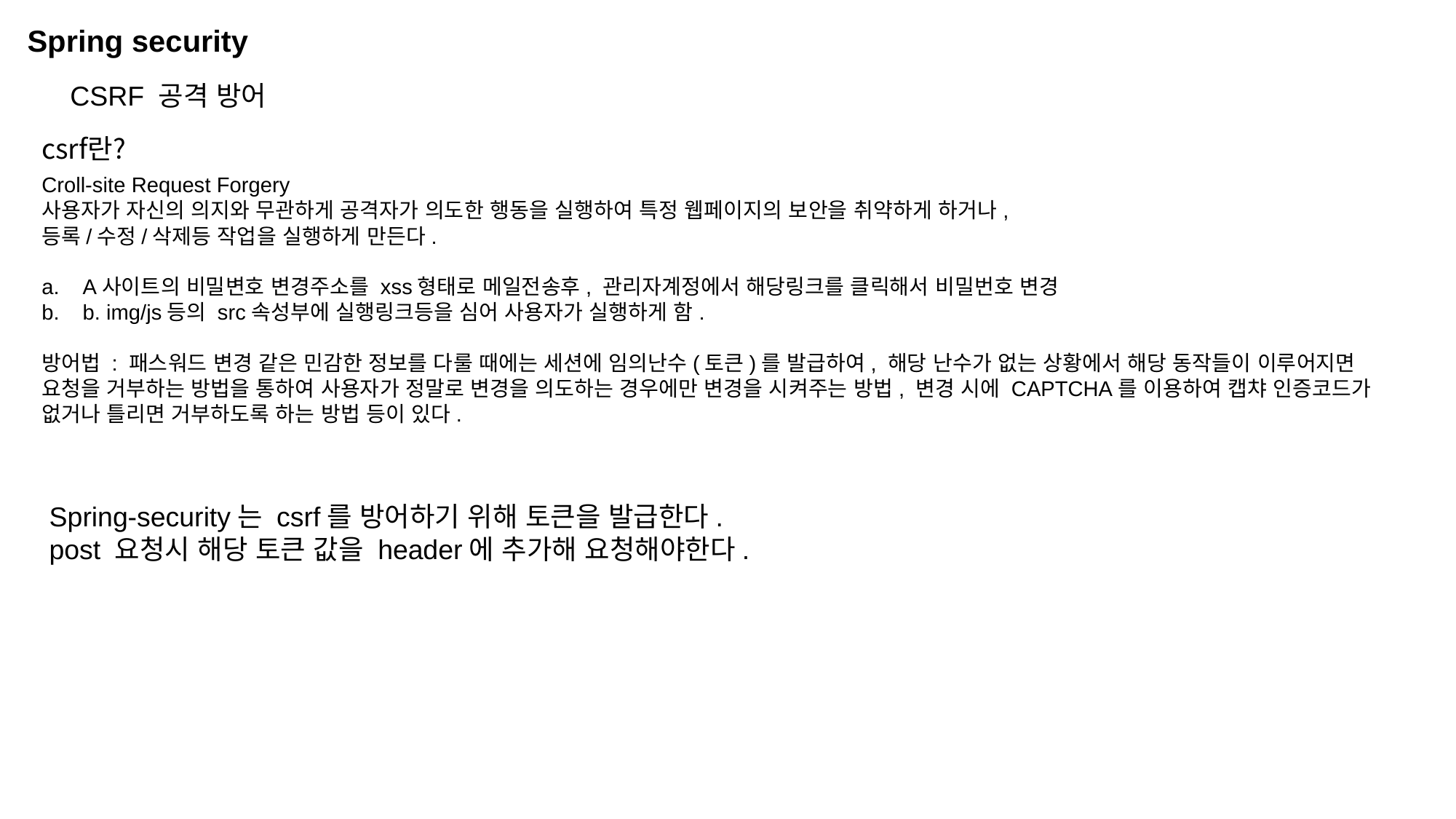

Spring security
CSRF 공격 방어
csrf란?
Croll-site Request Forgery
사용자가 자신의 의지와 무관하게 공격자가 의도한 행동을 실행하여 특정 웹페이지의 보안을 취약하게 하거나,
등록/수정/삭제등 작업을 실행하게 만든다.

A사이트의 비밀변호 변경주소를 xss형태로 메일전송후, 관리자계정에서 해당링크를 클릭해서 비밀번호 변경
b. img/js등의 src속성부에 실행링크등을 심어 사용자가 실행하게 함.

방어법 : 패스워드 변경 같은 민감한 정보를 다룰 때에는 세션에 임의난수(토큰)를 발급하여, 해당 난수가 없는 상황에서 해당 동작들이 이루어지면 요청을 거부하는 방법을 통하여 사용자가 정말로 변경을 의도하는 경우에만 변경을 시켜주는 방법, 변경 시에 CAPTCHA를 이용하여 캡챠 인증코드가 없거나 틀리면 거부하도록 하는 방법 등이 있다.
Spring-security는 csrf를 방어하기 위해 토큰을 발급한다.
post 요청시 해당 토큰 값을 header에 추가해 요청해야한다.